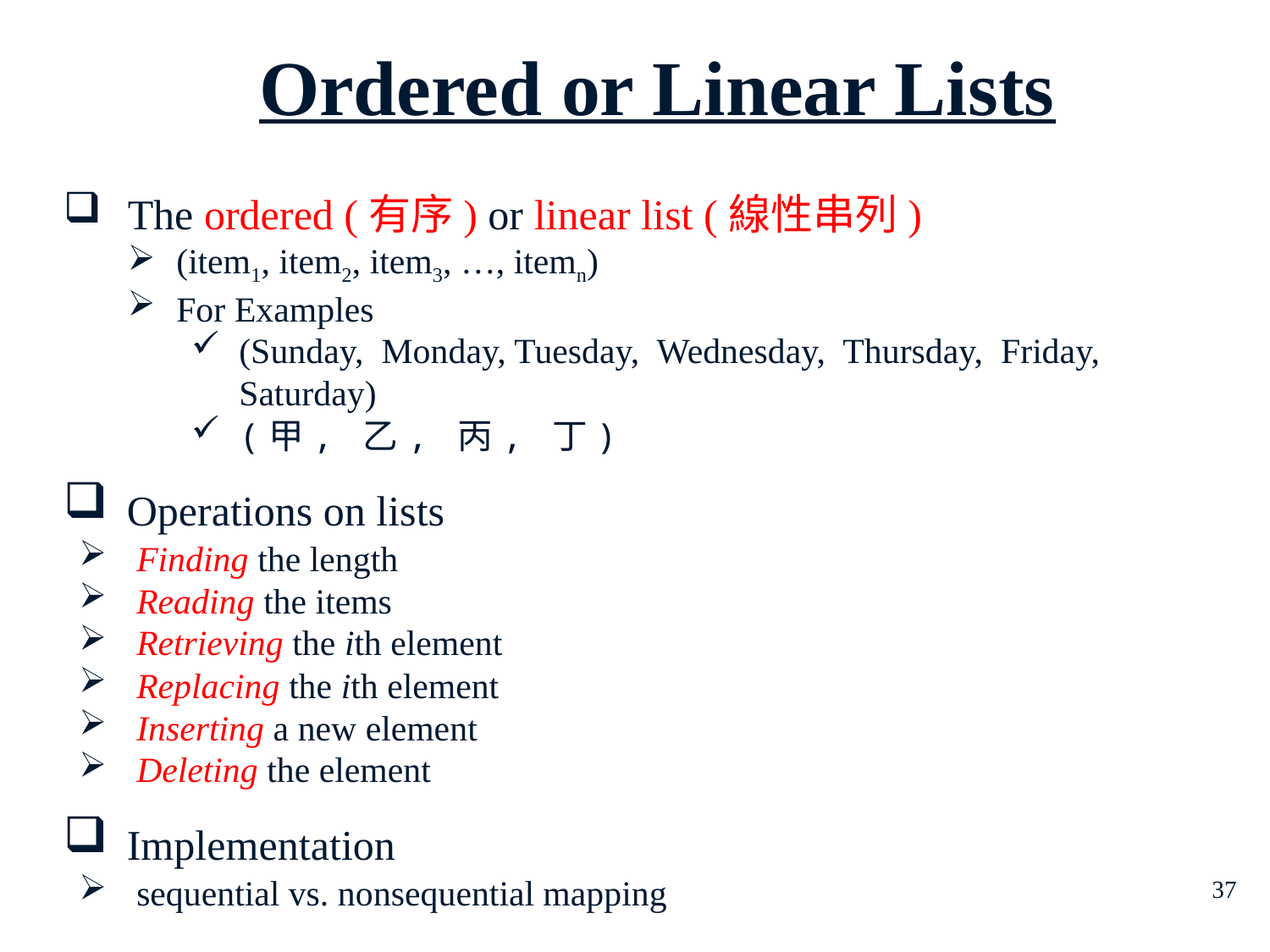

Ordered or Linear Lists
The ordered (有序) or linear list (線性串列)
(item1, item2, item3, …, itemn)
For Examples
(Sunday,  Monday, Tuesday,  Wednesday,  Thursday,  Friday, Saturday)
(甲, 乙, 丙, 丁)
 Operations on lists
 Finding the length
 Reading the items
 Retrieving the ith element
 Replacing the ith element
 Inserting a new element
 Deleting the element
 Implementation
 sequential vs. nonsequential mapping

37